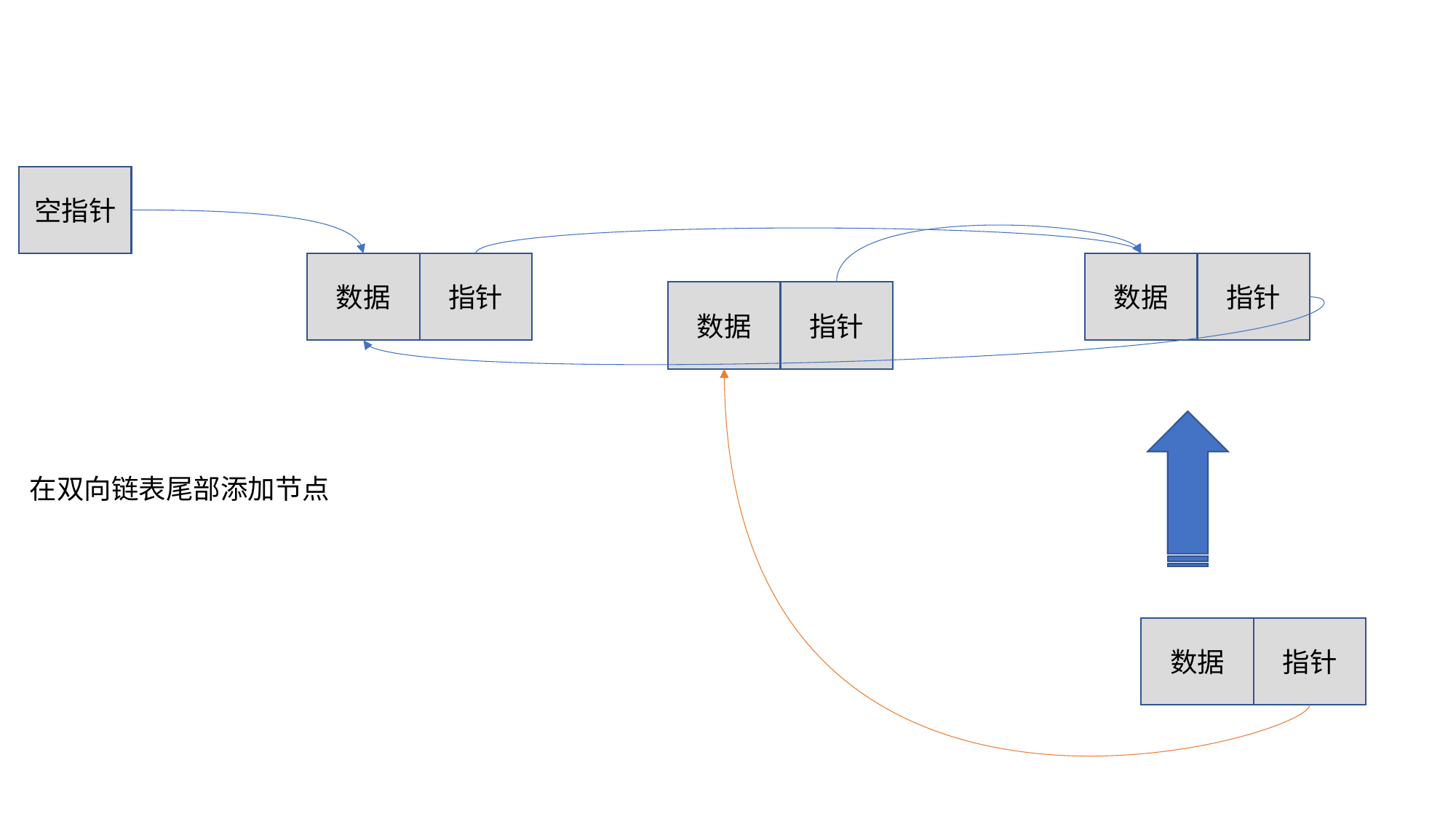

空指针
指针
数据
指针
数据
指针
数据

在双向链表尾部添加节点
指针
数据